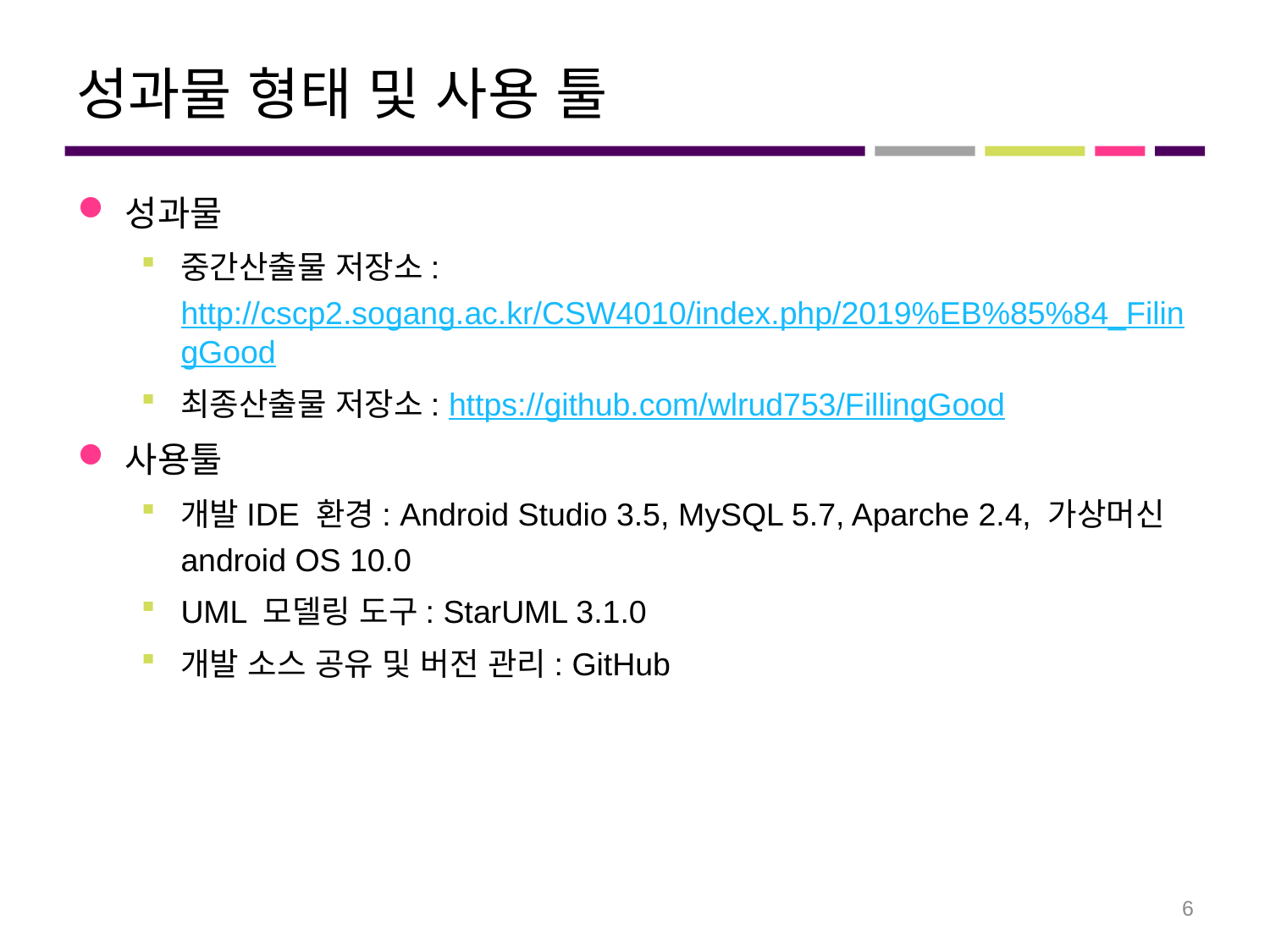

# 성과물 형태 및 사용 툴
성과물
중간산출물 저장소: http://cscp2.sogang.ac.kr/CSW4010/index.php/2019%EB%85%84_FilingGood
최종산출물 저장소: https://github.com/wlrud753/FillingGood
사용툴
개발IDE 환경: Android Studio 3.5, MySQL 5.7, Aparche 2.4, 가상머신 android OS 10.0
UML 모델링 도구: StarUML 3.1.0
개발 소스 공유 및 버전 관리: GitHub

6